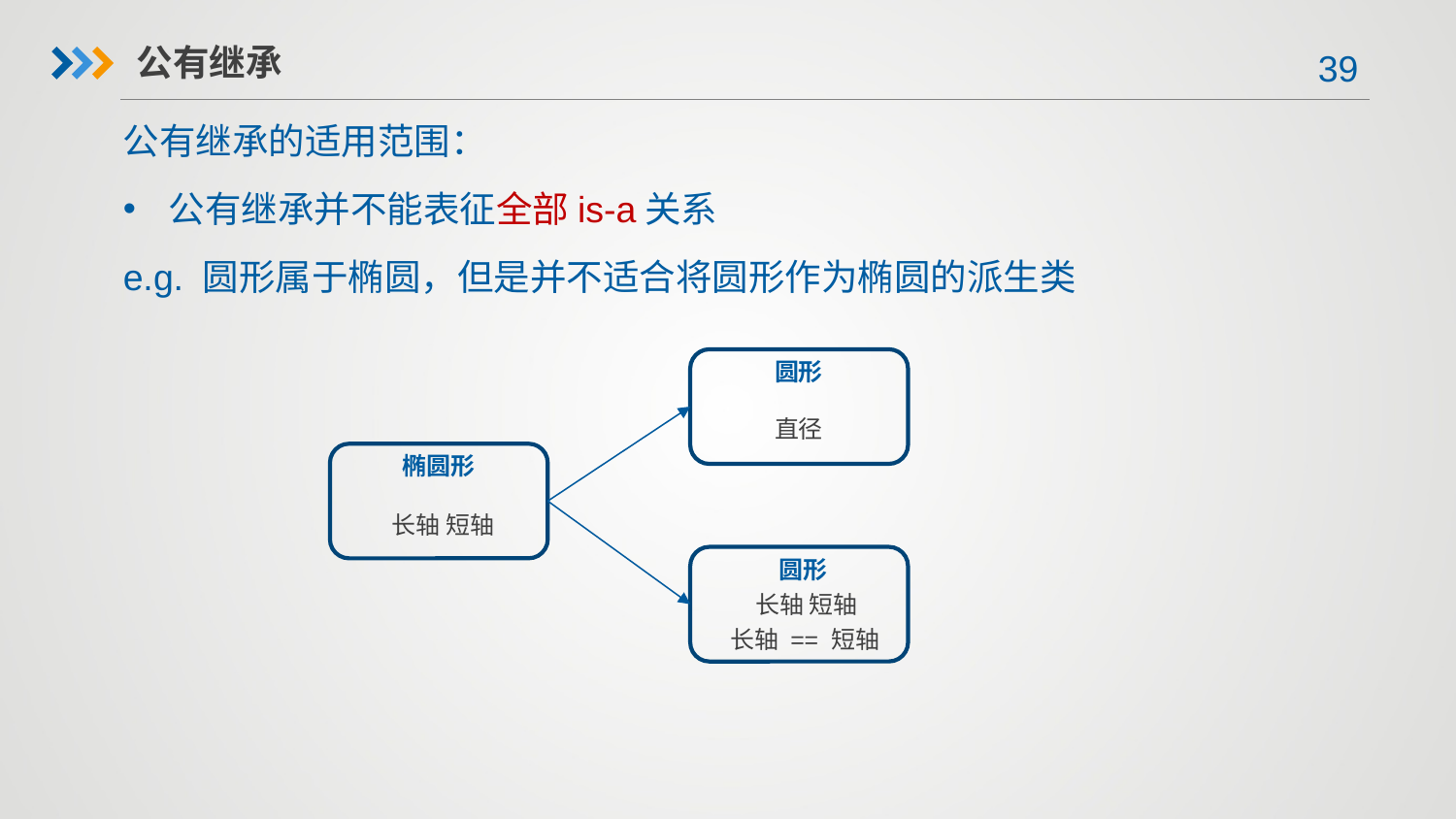

公有继承
公有继承的适用范围：
公有继承并不能表征全部is-a关系
e.g. 圆形属于椭圆，但是并不适合将圆形作为椭圆的派生类

圆形
直径

椭圆形
长轴 短轴

圆形
长轴 短轴
长轴 == 短轴